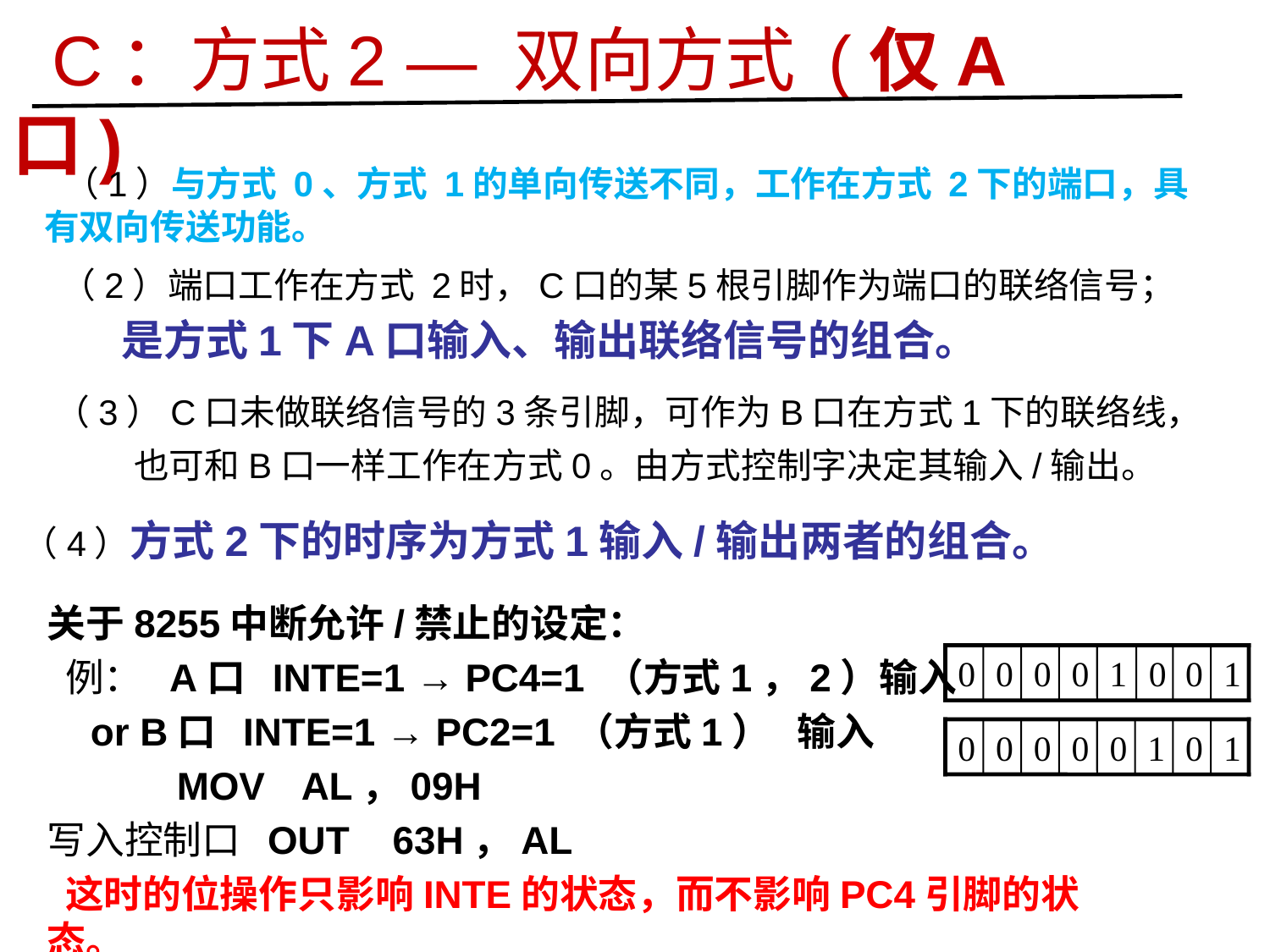

C：方式2 — 双向方式 (仅A口)
 （1）与方式 0、方式 1的单向传送不同，工作在方式 2下的端口，具有双向传送功能。
 （2）端口工作在方式 2时，C口的某5根引脚作为端口的联络信号；
       是方式1下A口输入、输出联络信号的组合。
（3）C口未做联络信号的3条引脚，可作为B口在方式1下的联络线，
         也可和B口一样工作在方式0。由方式控制字决定其输入/输出。
（4）方式2下的时序为方式1输入/输出两者的组合。
关于8255中断允许/禁止的设定：
 例：  A口  INTE=1 → PC4=1 （方式1，2）输入
    or B口  INTE=1 → PC2=1 （方式1）   输入
            MOV	AL，09H
写入控制口  OUT    63H，AL
 这时的位操作只影响INTE的状态，而不影响PC4引脚的状态。
0

0

0

0

1

0

0

1

0

0

0

0

0

1

0

1